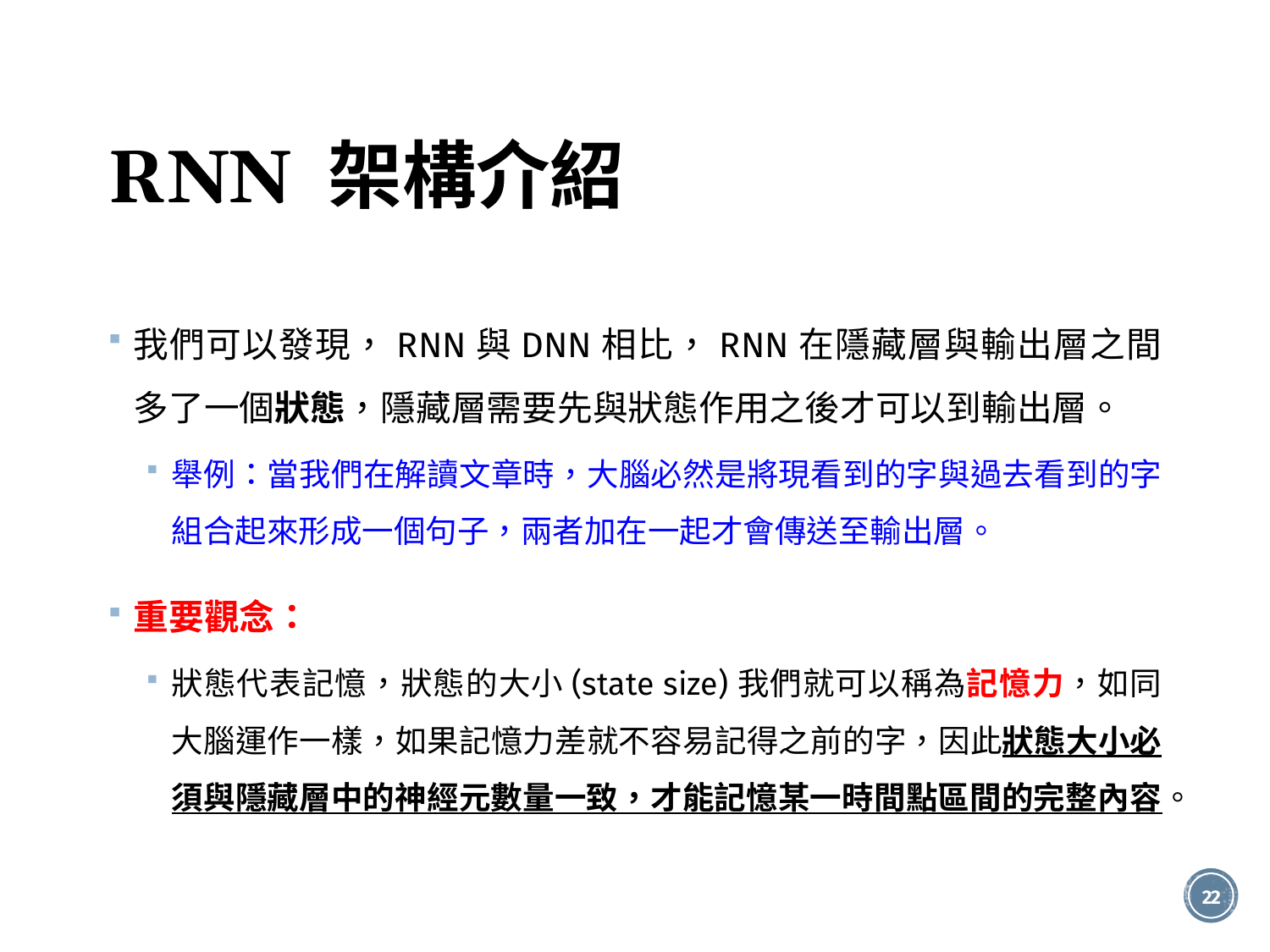

# RNN 架構介紹
我們可以發現，RNN與DNN相比，RNN在隱藏層與輸出層之間多了一個狀態，隱藏層需要先與狀態作用之後才可以到輸出層。
舉例：當我們在解讀文章時，大腦必然是將現看到的字與過去看到的字組合起來形成一個句子，兩者加在一起才會傳送至輸出層。
重要觀念：
狀態代表記憶，狀態的大小(state size)我們就可以稱為記憶力，如同大腦運作一樣，如果記憶力差就不容易記得之前的字，因此狀態大小必須與隱藏層中的神經元數量一致，才能記憶某一時間點區間的完整內容。
22